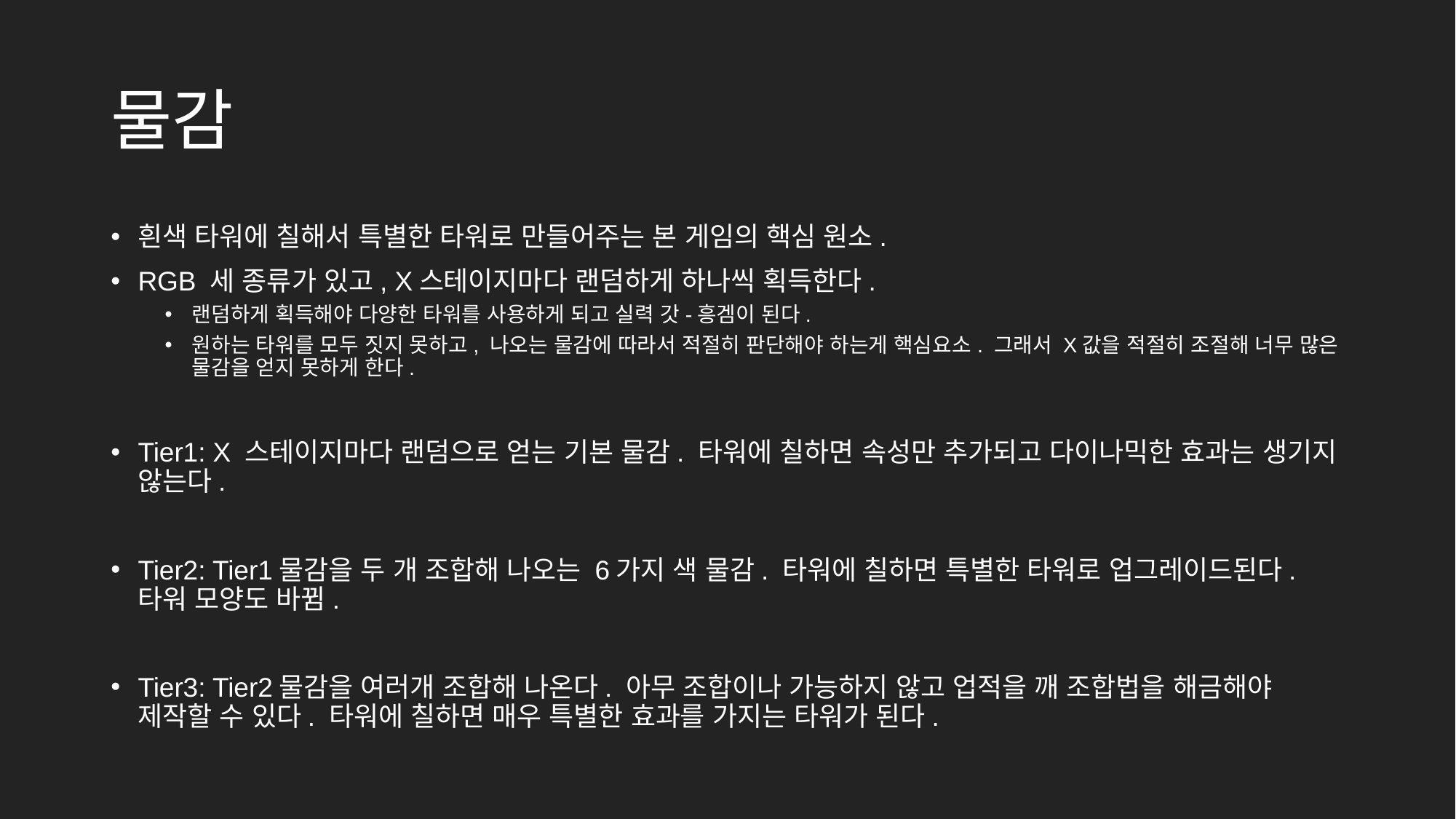

# 물감
흰색 타워에 칠해서 특별한 타워로 만들어주는 본 게임의 핵심 원소.
RGB 세 종류가 있고, X스테이지마다 랜덤하게 하나씩 획득한다.
랜덤하게 획득해야 다양한 타워를 사용하게 되고 실력 갓-흥겜이 된다.
원하는 타워를 모두 짓지 못하고, 나오는 물감에 따라서 적절히 판단해야 하는게 핵심요소. 그래서 X값을 적절히 조절해 너무 많은 물감을 얻지 못하게 한다.

Tier1: X 스테이지마다 랜덤으로 얻는 기본 물감. 타워에 칠하면 속성만 추가되고 다이나믹한 효과는 생기지 않는다.

Tier2: Tier1물감을 두 개 조합해 나오는 6가지 색 물감. 타워에 칠하면 특별한 타워로 업그레이드된다. 타워 모양도 바뀜.

Tier3: Tier2물감을 여러개 조합해 나온다. 아무 조합이나 가능하지 않고 업적을 깨 조합법을 해금해야 제작할 수 있다. 타워에 칠하면 매우 특별한 효과를 가지는 타워가 된다.